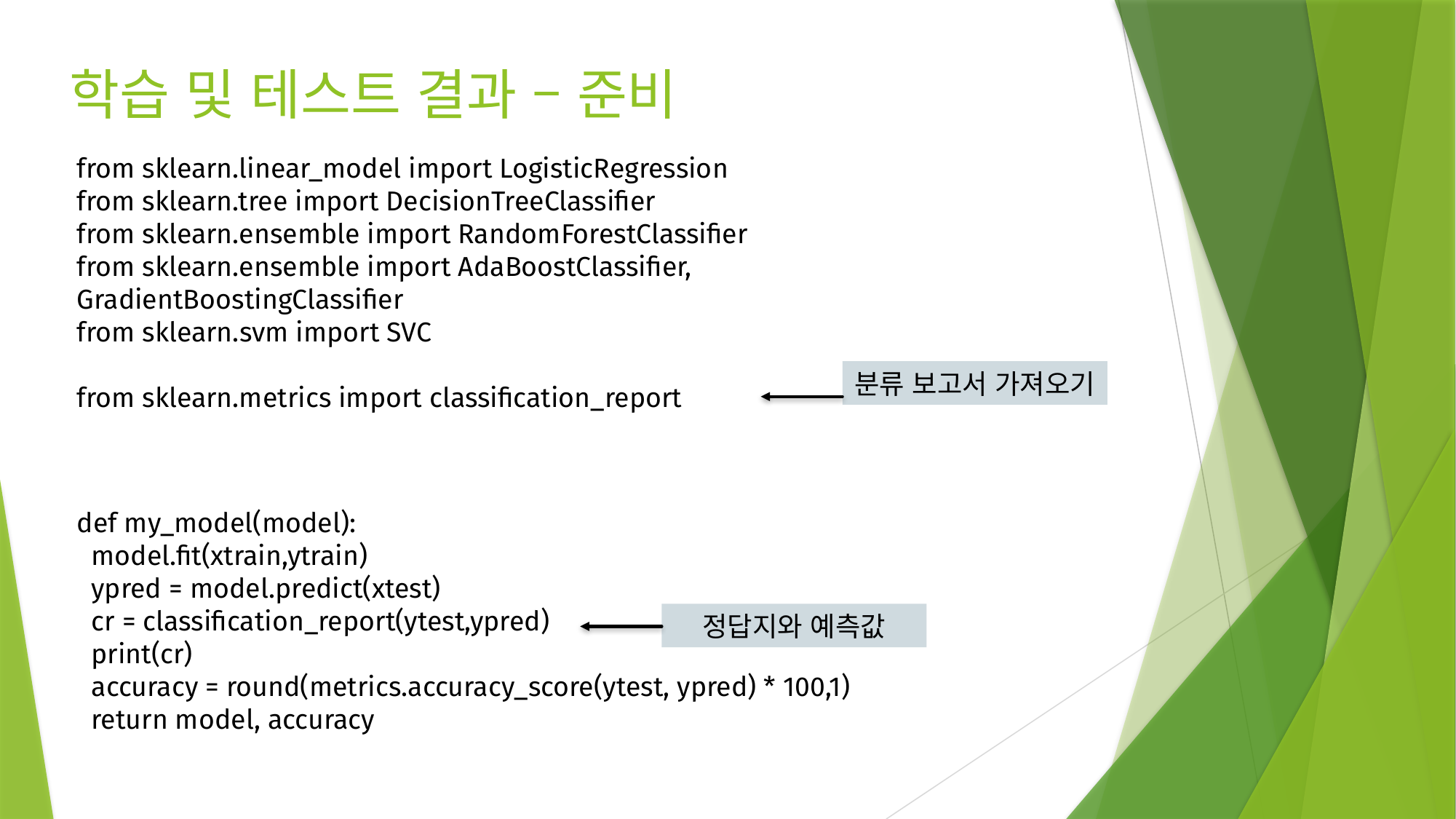

# 학습 및 테스트 결과 – 준비
from sklearn.linear_model import LogisticRegression
from sklearn.tree import DecisionTreeClassifier
from sklearn.ensemble import RandomForestClassifier
from sklearn.ensemble import AdaBoostClassifier, GradientBoostingClassifier
from sklearn.svm import SVC

from sklearn.metrics import classification_report
분류 보고서 가져오기
def my_model(model):
  model.fit(xtrain,ytrain)
  ypred = model.predict(xtest)
  cr = classification_report(ytest,ypred)
  print(cr)
  accuracy = round(metrics.accuracy_score(ytest, ypred) * 100,1)
  return model, accuracy
정답지와 예측값